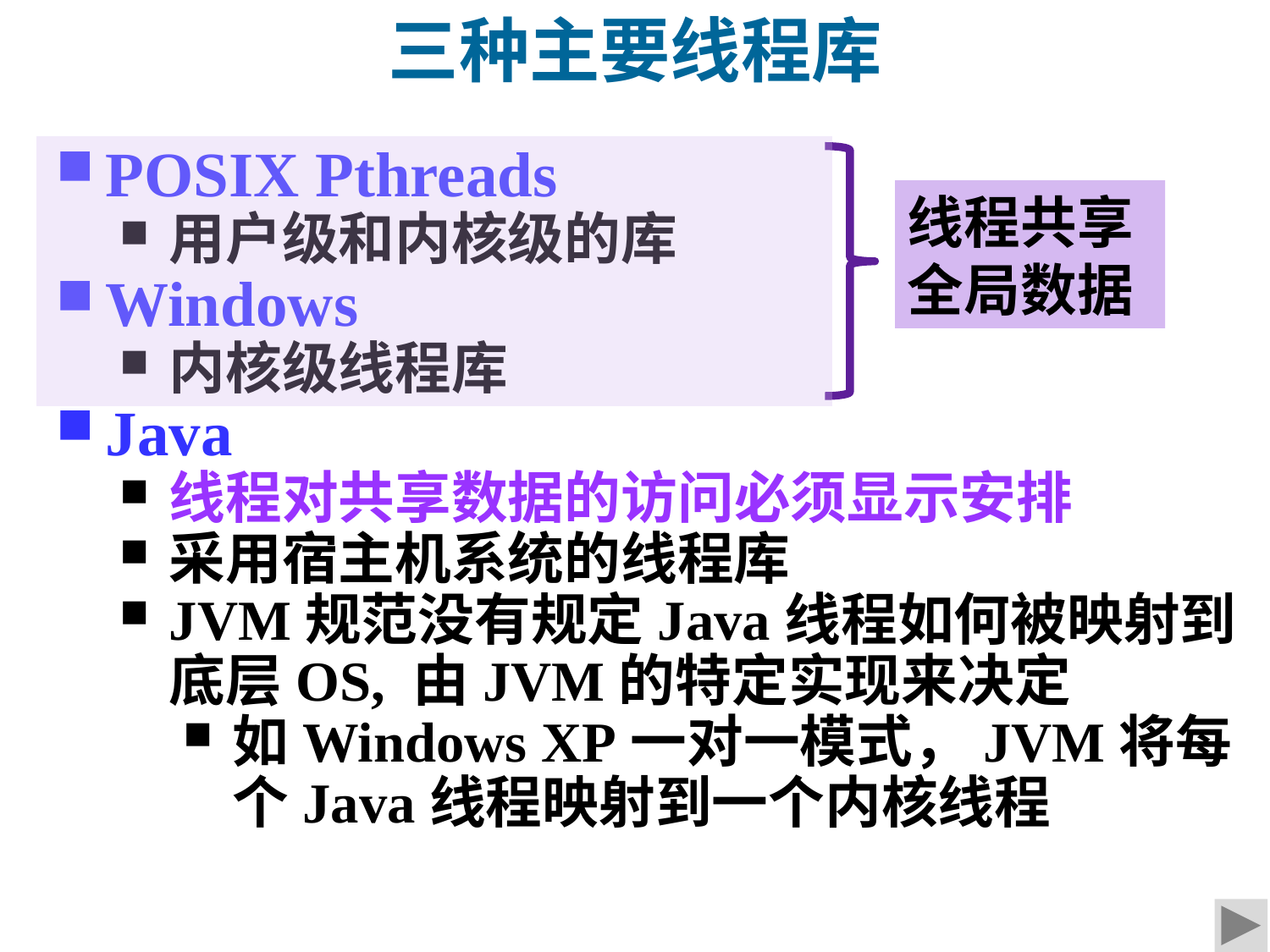

三种主要线程库

POSIX Pthreads
用户级和内核级的库
Windows
内核级线程库
Java
线程对共享数据的访问必须显示安排
采用宿主机系统的线程库
JVM规范没有规定Java线程如何被映射到底层OS, 由JVM的特定实现来决定
如Windows XP一对一模式，JVM将每个Java线程映射到一个内核线程

线程共享全局数据